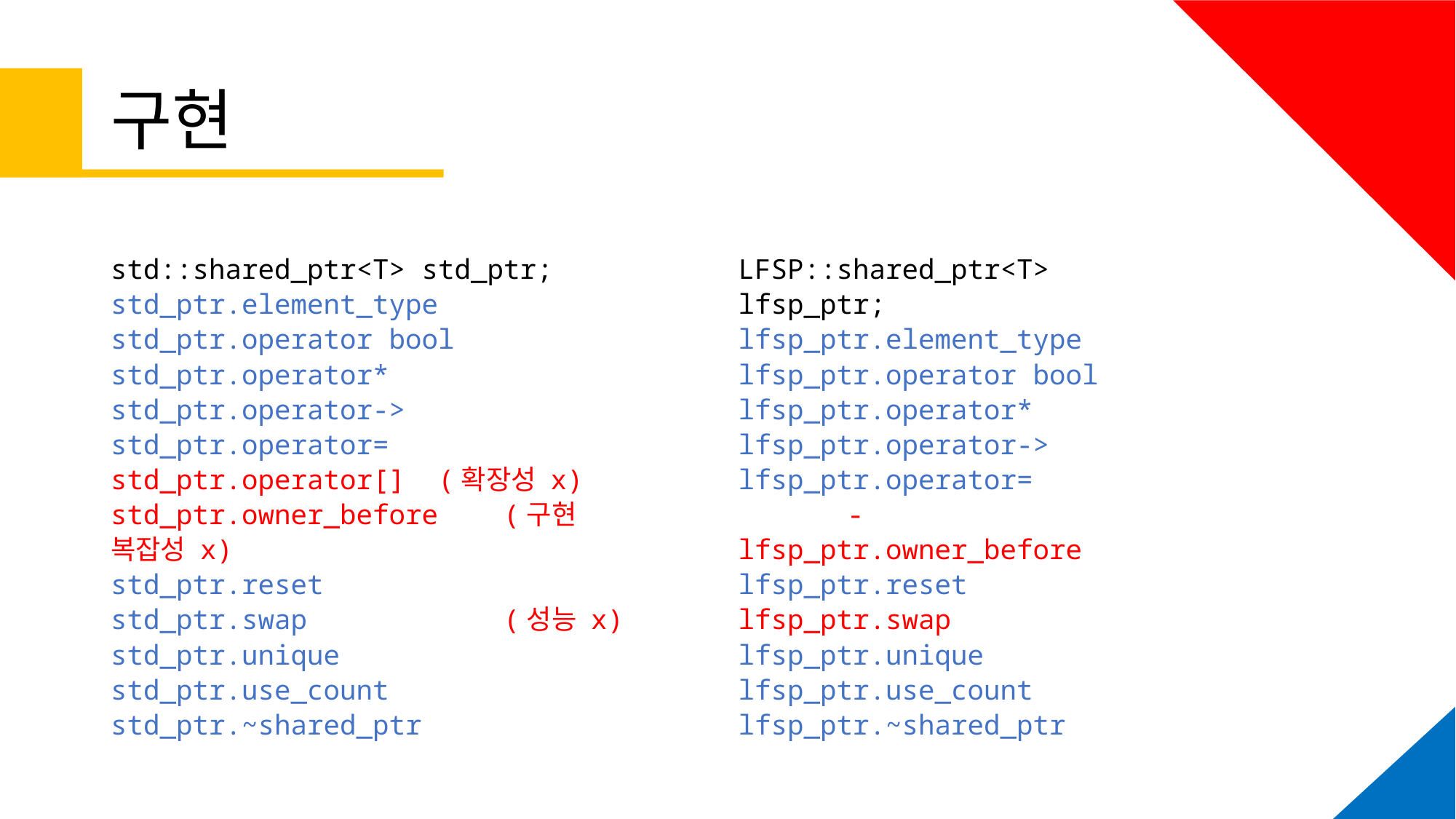

# 구현

std::shared_ptr<T> std_ptr;
std_ptr.element_type
std_ptr.operator bool
std_ptr.operator*
std_ptr.operator->
std_ptr.operator=
std_ptr.operator[]	(확장성 x)
std_ptr.owner_before    (구현 복잡성 x)
std_ptr.reset
std_ptr.swap            (성능 x)
std_ptr.unique
std_ptr.use_count
std_ptr.~shared_ptr
LFSP::shared_ptr<T> lfsp_ptr;
lfsp_ptr.element_type
lfsp_ptr.operator bool
lfsp_ptr.operator*
lfsp_ptr.operator->
lfsp_ptr.operator=
	-
lfsp_ptr.owner_before
lfsp_ptr.reset
lfsp_ptr.swap
lfsp_ptr.unique
lfsp_ptr.use_count
lfsp_ptr.~shared_ptr